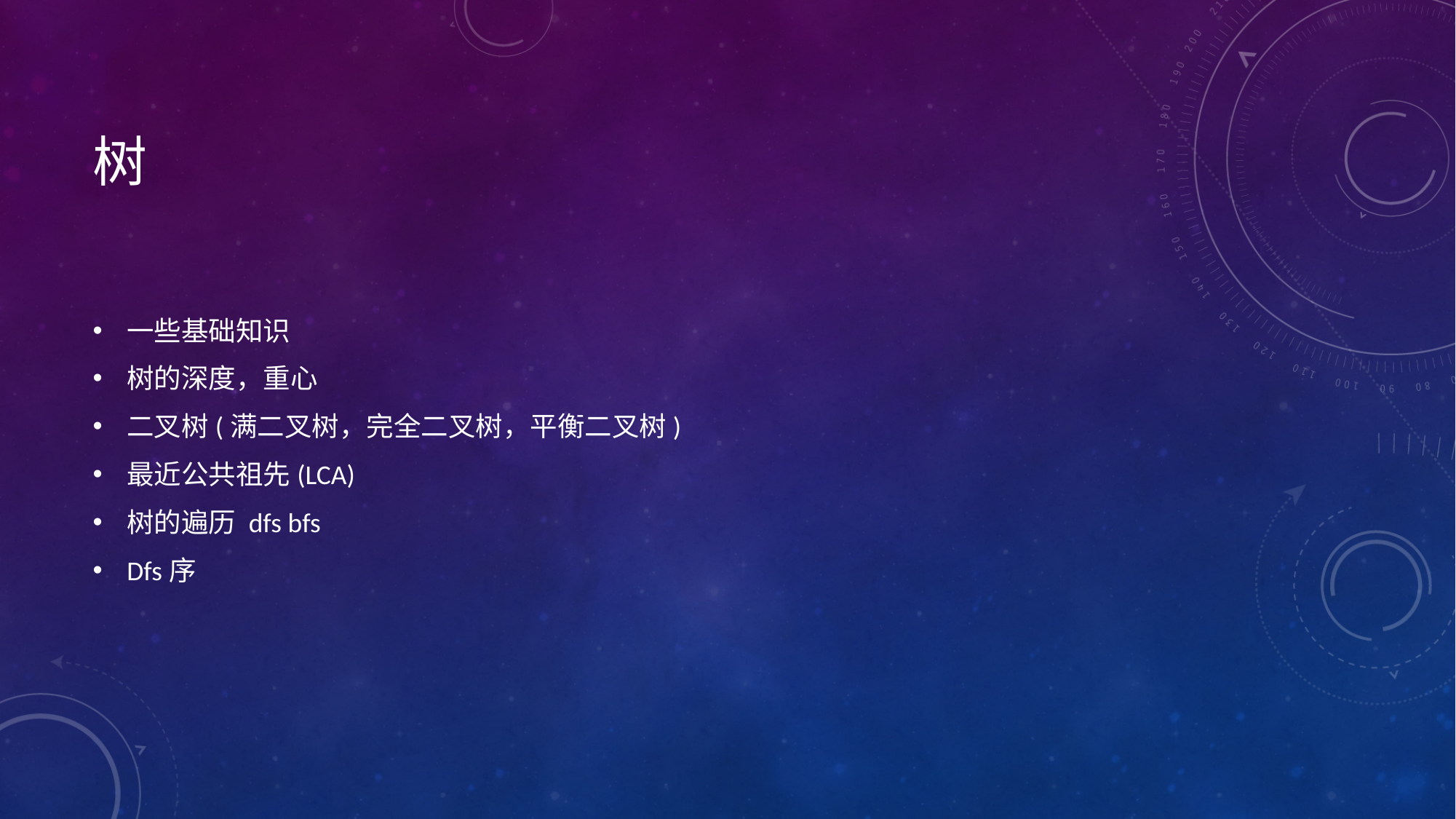

# 树
一些基础知识
树的深度，重心
二叉树(满二叉树，完全二叉树，平衡二叉树)
最近公共祖先(LCA)
树的遍历 dfs bfs
Dfs序